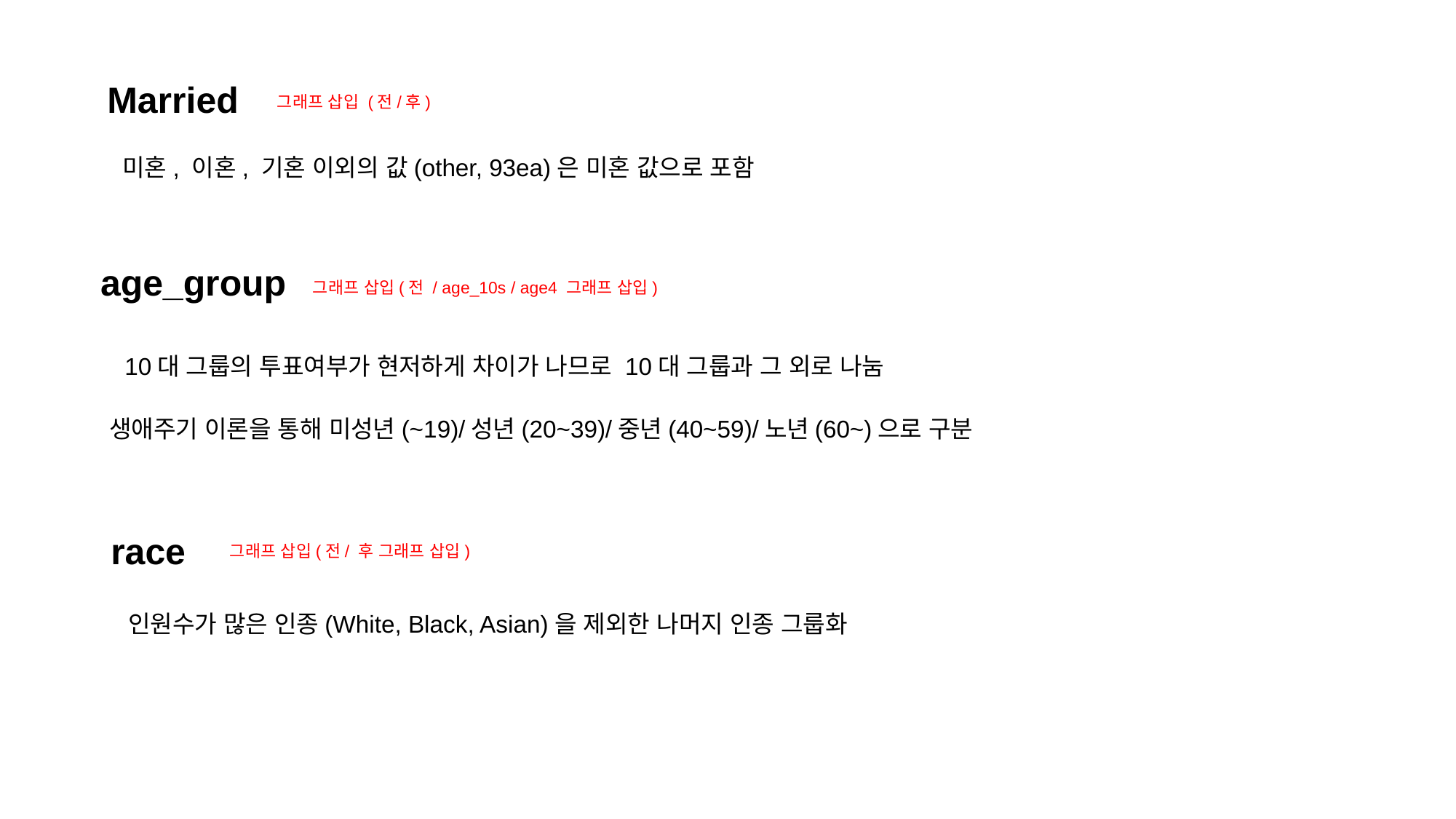

Married
그래프 삽입 (전/후)
미혼, 이혼, 기혼 이외의 값(other, 93ea)은 미혼 값으로 포함
age_group
그래프 삽입(전 / age_10s / age4 그래프 삽입)
10대 그룹의 투표여부가 현저하게 차이가 나므로 10대 그룹과 그 외로 나눔
생애주기 이론을 통해 미성년(~19)/성년(20~39)/중년(40~59)/노년(60~)으로 구분
race
그래프 삽입(전/ 후 그래프 삽입)
인원수가 많은 인종(White, Black, Asian)을 제외한 나머지 인종 그룹화